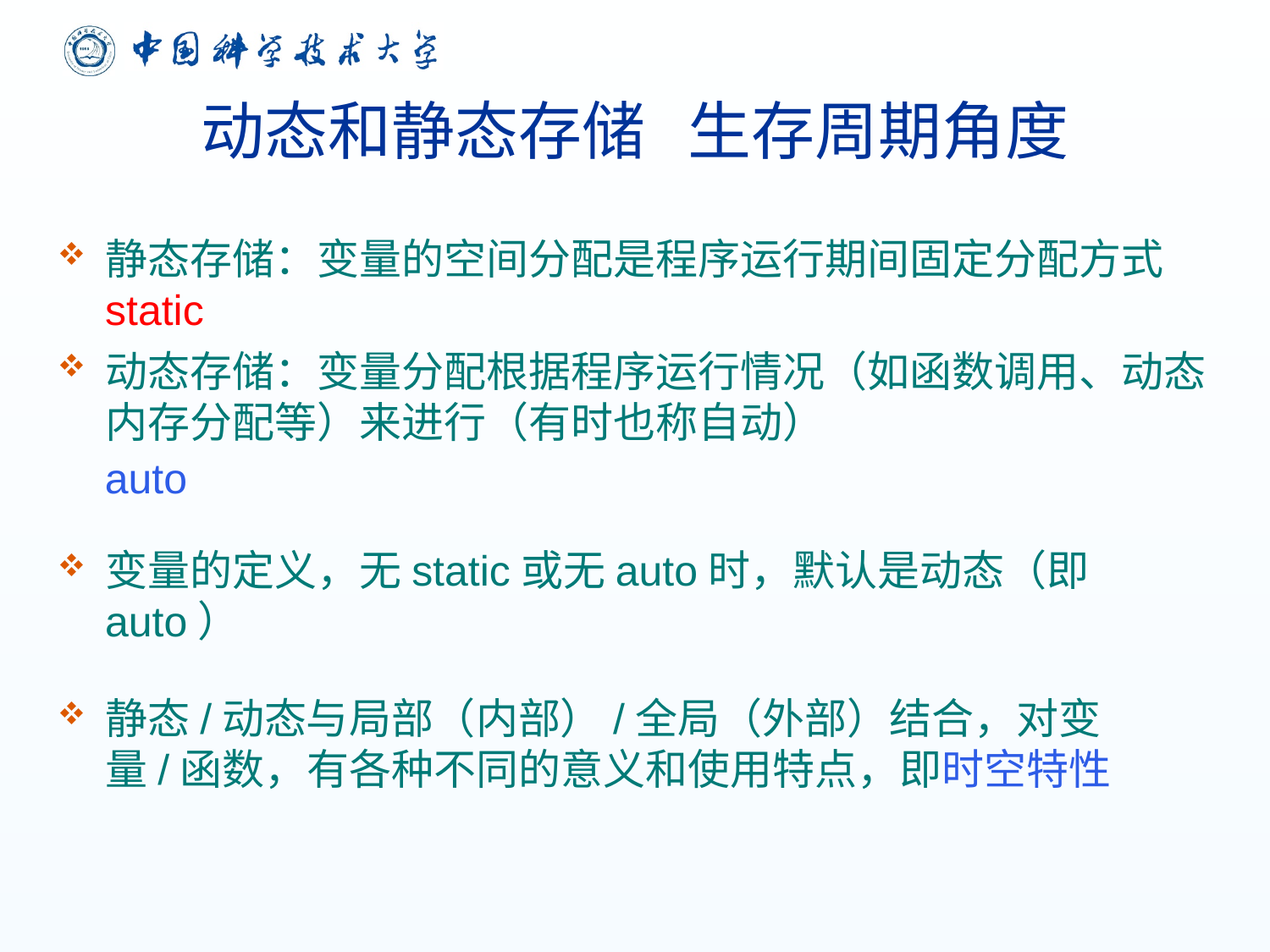

动态和静态存储   生存周期角度
静态存储：变量的空间分配是程序运行期间固定分配方式static
动态存储：变量分配根据程序运行情况（如函数调用、动态内存分配等）来进行（有时也称自动）
    auto

变量的定义，无static或无auto时，默认是动态（即auto）

静态/动态与局部（内部）/全局（外部）结合，对变量/函数，有各种不同的意义和使用特点，即时空特性